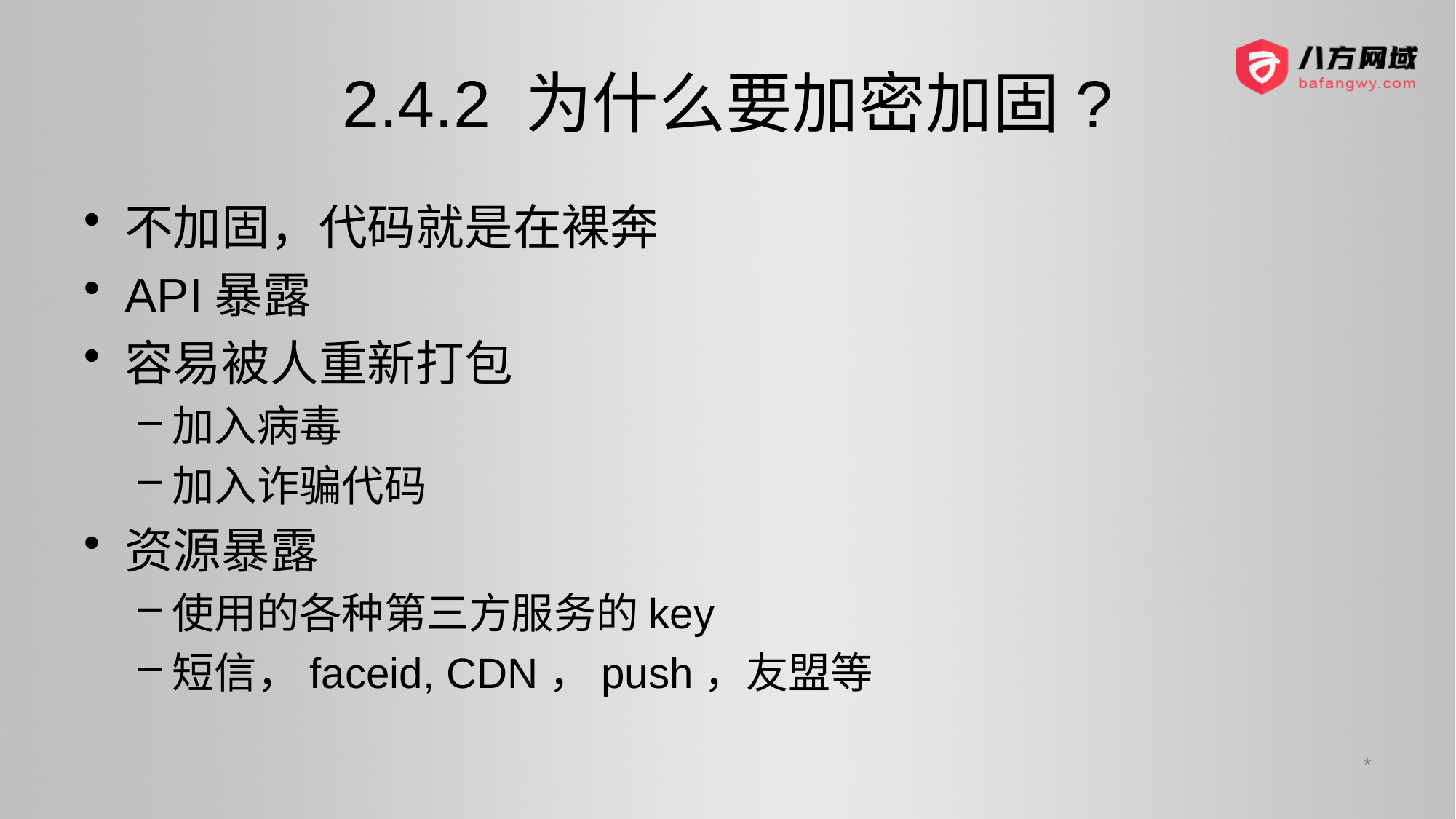

# 2.4.2 为什么要加密加固?
不加固，代码就是在裸奔
API暴露
容易被人重新打包
加入病毒
加入诈骗代码
资源暴露
使用的各种第三方服务的key
短信，faceid, CDN，push，友盟等
*